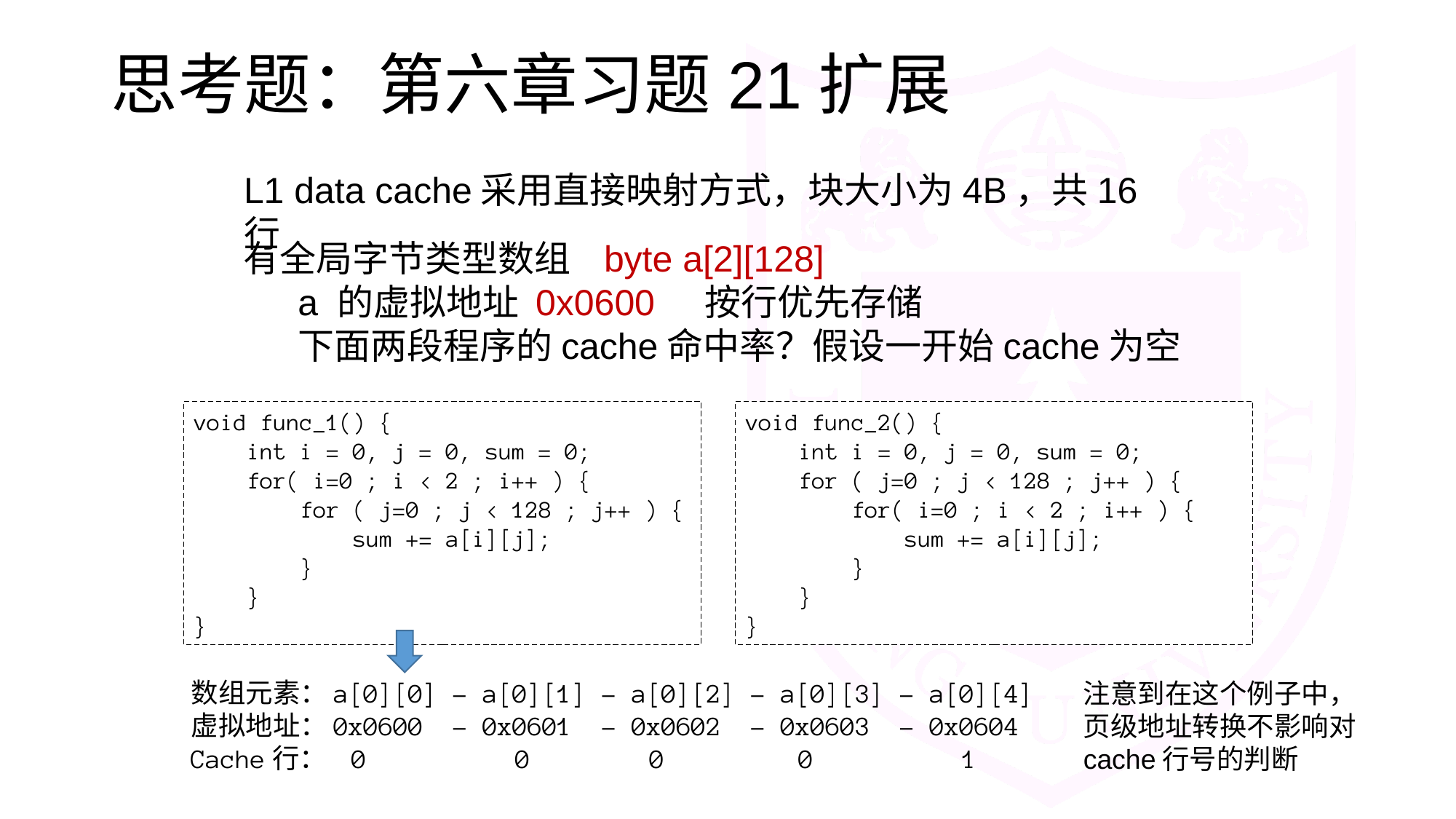

# 思考题：第六章习题21扩展
L1 data cache采用直接映射方式，块大小为4B，共16行
有全局字节类型数组   byte a[2][128]
a 的虚拟地址 0x0600    按行优先存储
下面两段程序的cache命中率？假设一开始cache为空
void func_1() {
    int i = 0, j = 0, sum = 0;
    for( i=0 ; i < 2 ; i++ ) {
        for ( j=0 ; j < 128 ; j++ ) {
            sum += a[i][j];
        }
    }
}
void func_2() {
    int i = 0, j = 0, sum = 0;
    for ( j=0 ; j < 128 ; j++ ) {
        for( i=0 ; i < 2 ; i++ ) {
            sum += a[i][j];
        }
    }
}

数组元素：a[0][0] - a[0][1] - a[0][2] - a[0][3] - a[0][4]
虚拟地址：0x0600  - 0x0601  - 0x0602  - 0x0603  - 0x0604
Cache行：   0          0        0         0          1
注意到在这个例子中，页级地址转换不影响对cache行号的判断